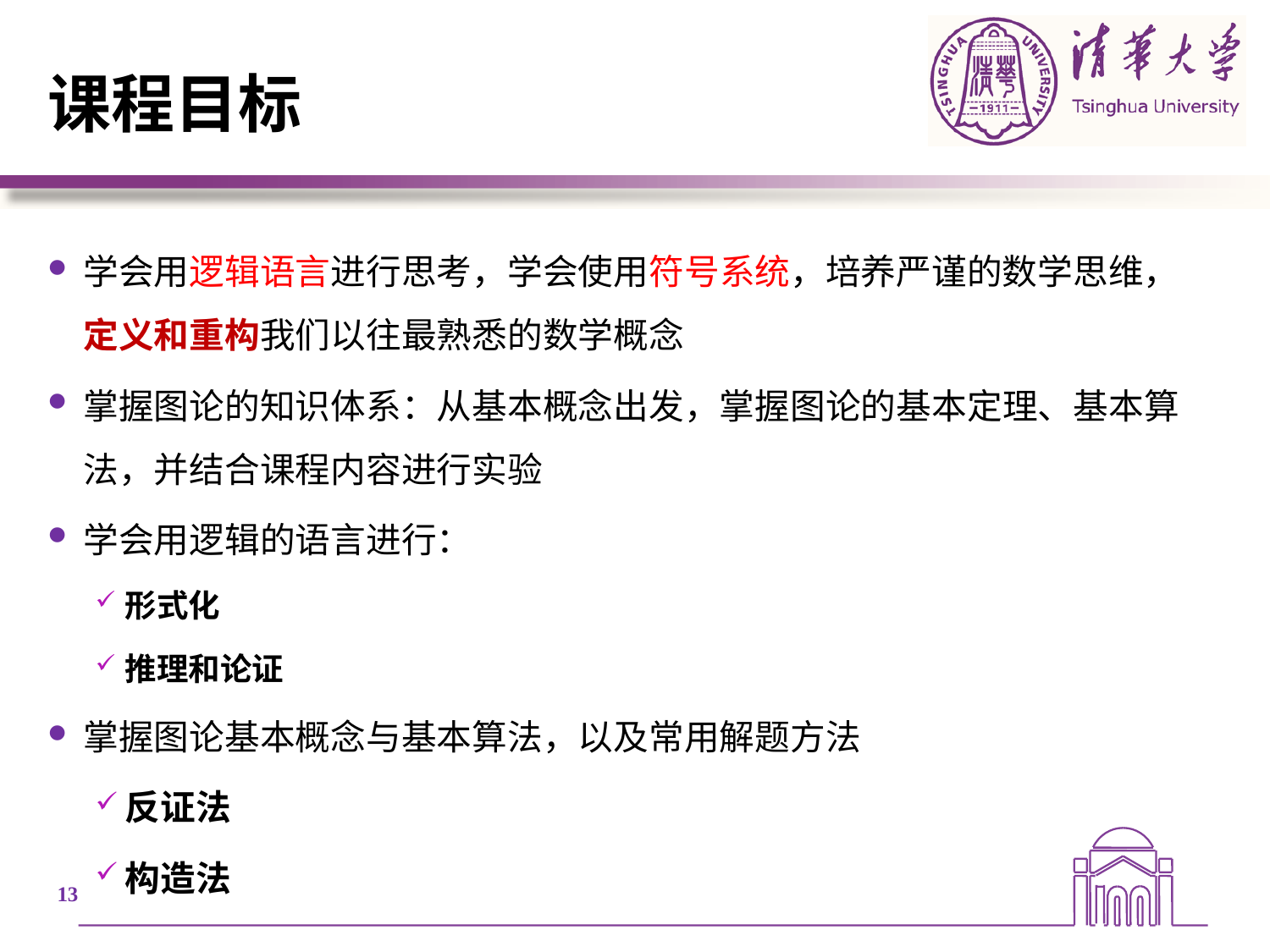

# 课程目标
学会用逻辑语言进行思考，学会使用符号系统，培养严谨的数学思维，定义和重构我们以往最熟悉的数学概念
掌握图论的知识体系：从基本概念出发，掌握图论的基本定理、基本算法，并结合课程内容进行实验
学会用逻辑的语言进行：
形式化
推理和论证
掌握图论基本概念与基本算法，以及常用解题方法
反证法
构造法